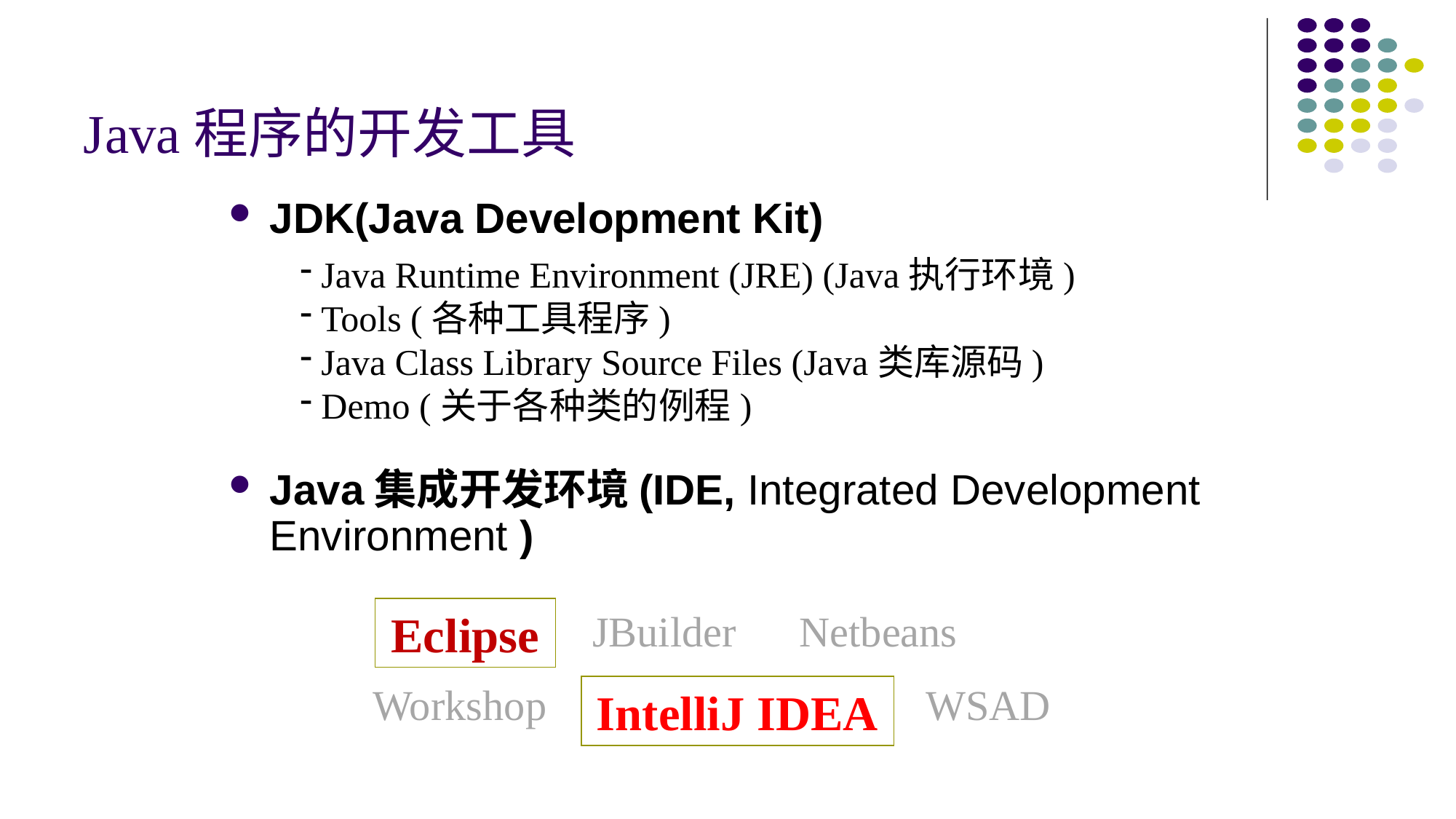

# Java程序的开发工具
JDK(Java Development Kit)

Java集成开发环境(IDE, Integrated Development Environment )
 Java Runtime Environment (JRE) (Java执行环境)
 Tools (各种工具程序)
 Java Class Library Source Files (Java类库源码)
 Demo (关于各种类的例程)
                  JBuilder      Netbeans
Workshop                                    WSAD
Eclipse
IntelliJ IDEA
24